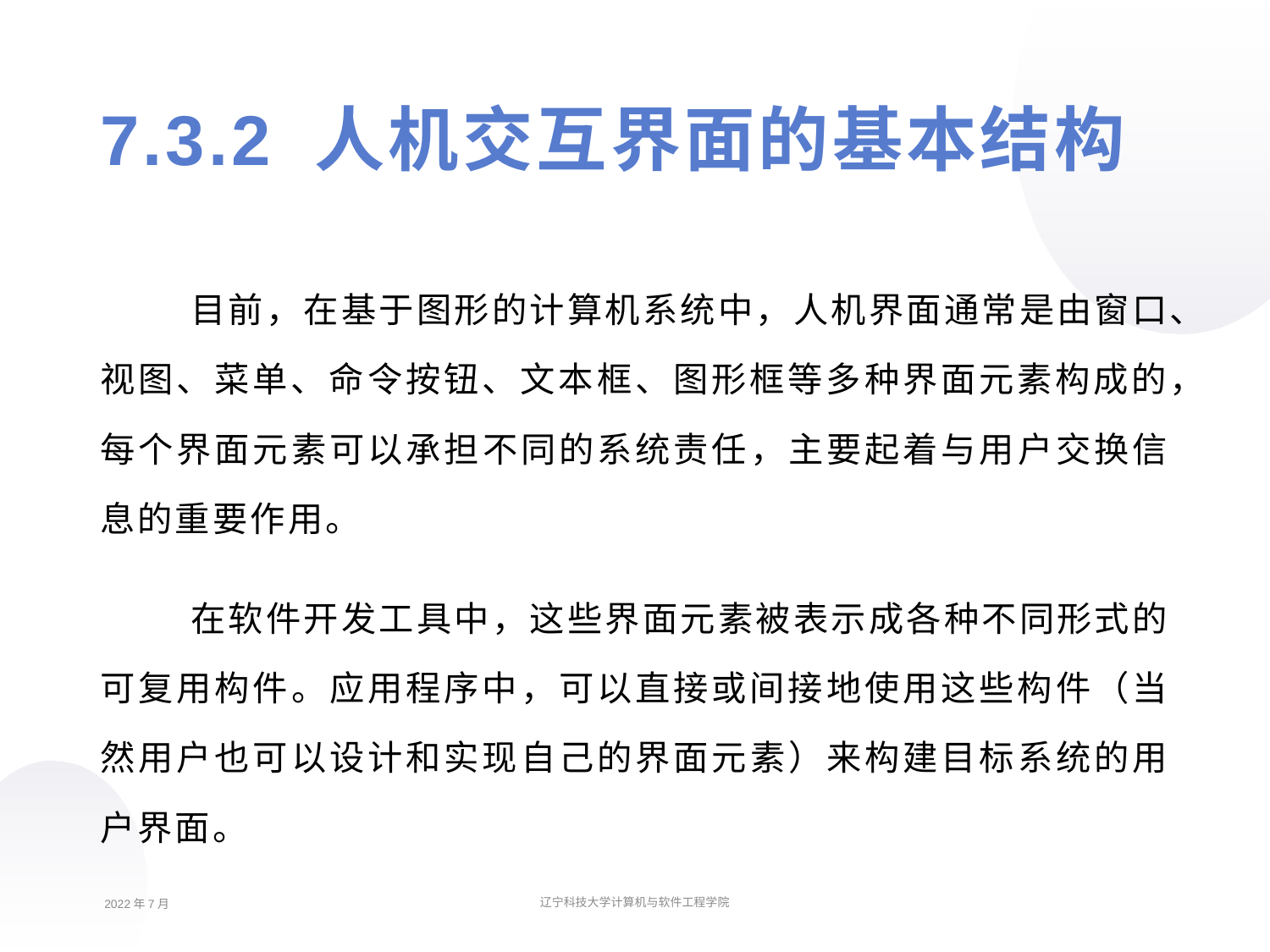

7.3.2 人机交互界面的基本结构
目前，在基于图形的计算机系统中，人机界面通常是由窗口、视图、菜单、命令按钮、文本框、图形框等多种界面元素构成的，每个界面元素可以承担不同的系统责任，主要起着与用户交换信息的重要作用。
在软件开发工具中，这些界面元素被表示成各种不同形式的可复用构件。应用程序中，可以直接或间接地使用这些构件（当然用户也可以设计和实现自己的界面元素）来构建目标系统的用户界面。

2022年7月
辽宁科技大学计算机与软件工程学院
56